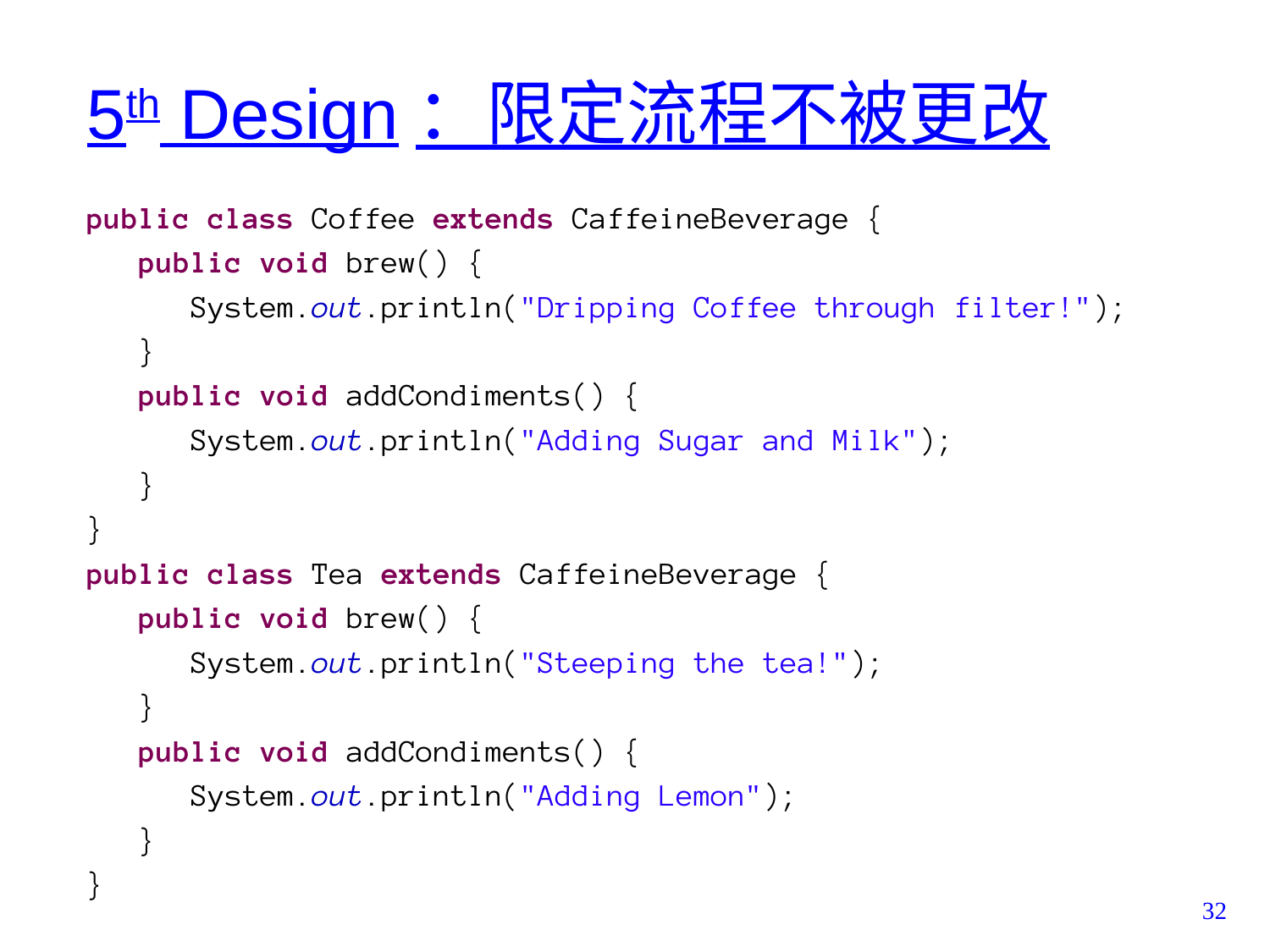

# 5th Design：限定流程不被更改
public class Coffee extends CaffeineBeverage {
   public void brew() {
      System.out.println("Dripping Coffee through filter!");
   }
   public void addCondiments() {
      System.out.println("Adding Sugar and Milk");
   }
}
public class Tea extends CaffeineBeverage {
   public void brew() {
      System.out.println("Steeping the tea!");
   }
   public void addCondiments() {
      System.out.println("Adding Lemon");
   }
}
32